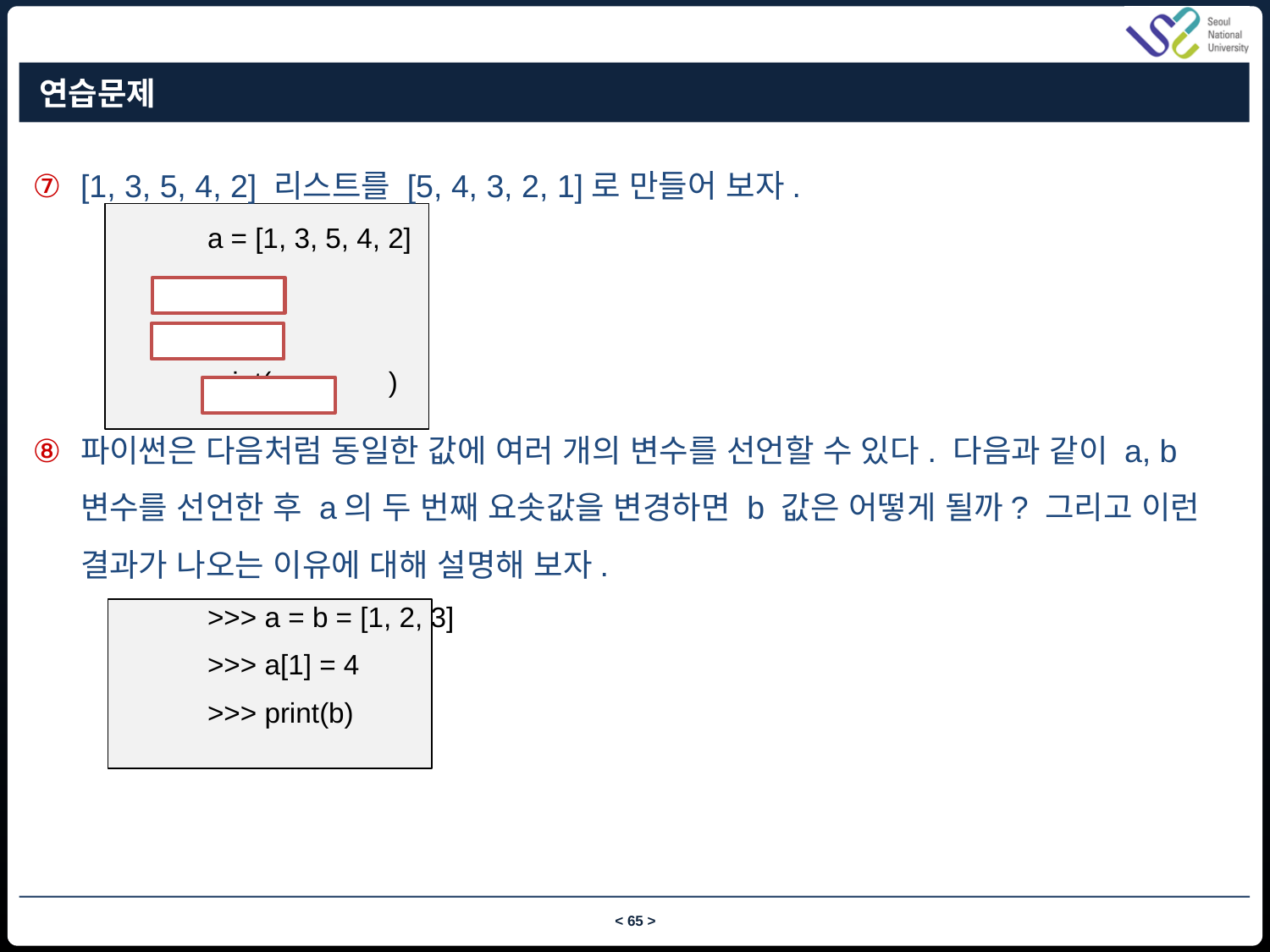

# 연습문제
[1, 3, 5, 4, 2] 리스트를 [5, 4, 3, 2, 1]로 만들어 보자.
	a = [1, 3, 5, 4, 2]
	a.
	a.
	print(               )
파이썬은 다음처럼 동일한 값에 여러 개의 변수를 선언할 수 있다. 다음과 같이 a, b 변수를 선언한 후 a의 두 번째 요솟값을 변경하면 b 값은 어떻게 될까? 그리고 이런 결과가 나오는 이유에 대해 설명해 보자.
	>>> a = b = [1, 2, 3]
	>>> a[1] = 4
	>>> print(b)